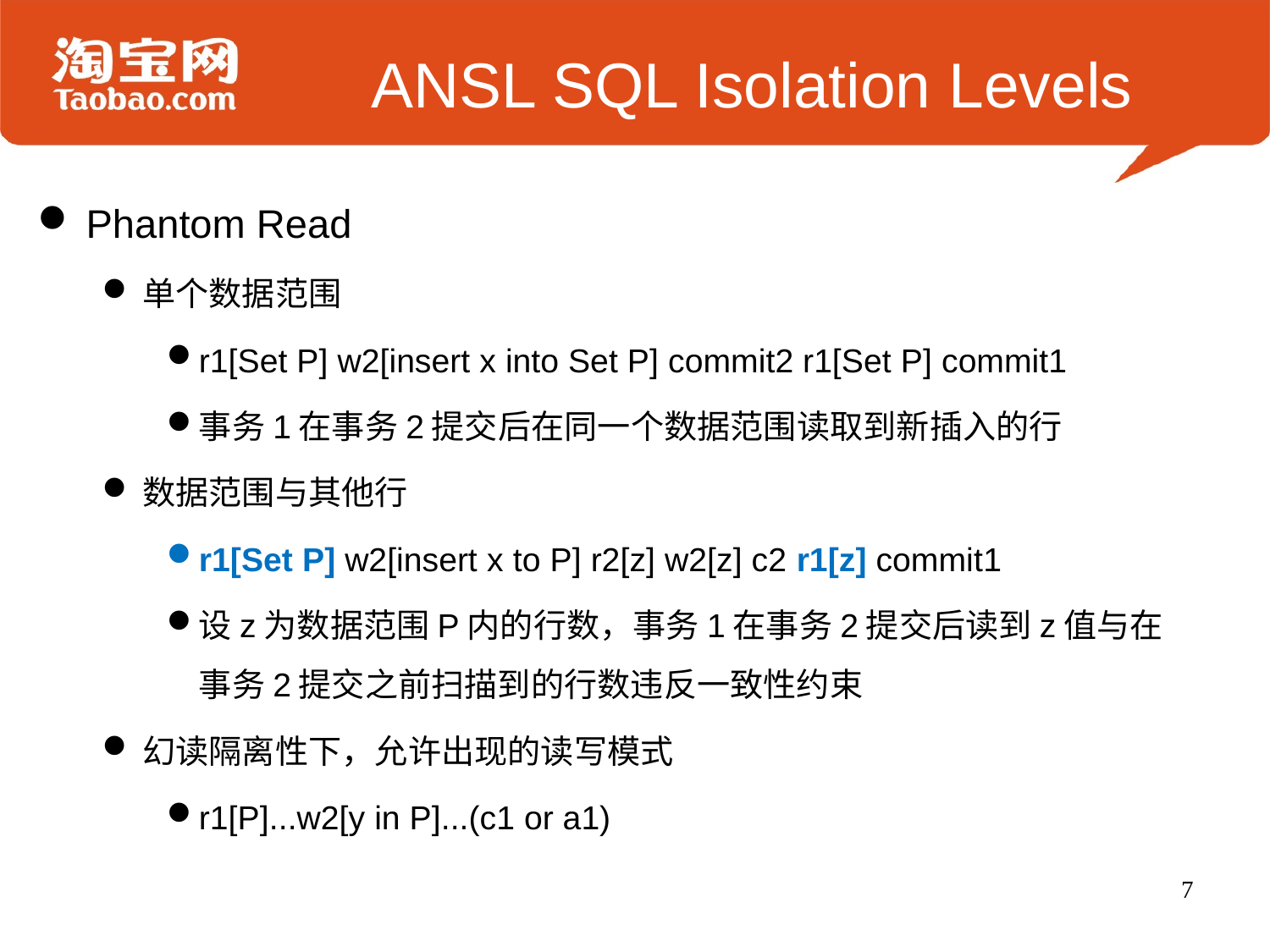

# ANSL SQL Isolation Levels
Phantom Read
单个数据范围
r1[Set P] w2[insert x into Set P] commit2 r1[Set P] commit1
事务1在事务2提交后在同一个数据范围读取到新插入的行
数据范围与其他行
r1[Set P] w2[insert x to P] r2[z] w2[z] c2 r1[z] commit1
设z为数据范围P内的行数，事务1在事务2提交后读到z值与在事务2提交之前扫描到的行数违反一致性约束
幻读隔离性下，允许出现的读写模式
r1[P]...w2[y in P]...(c1 or a1)
7